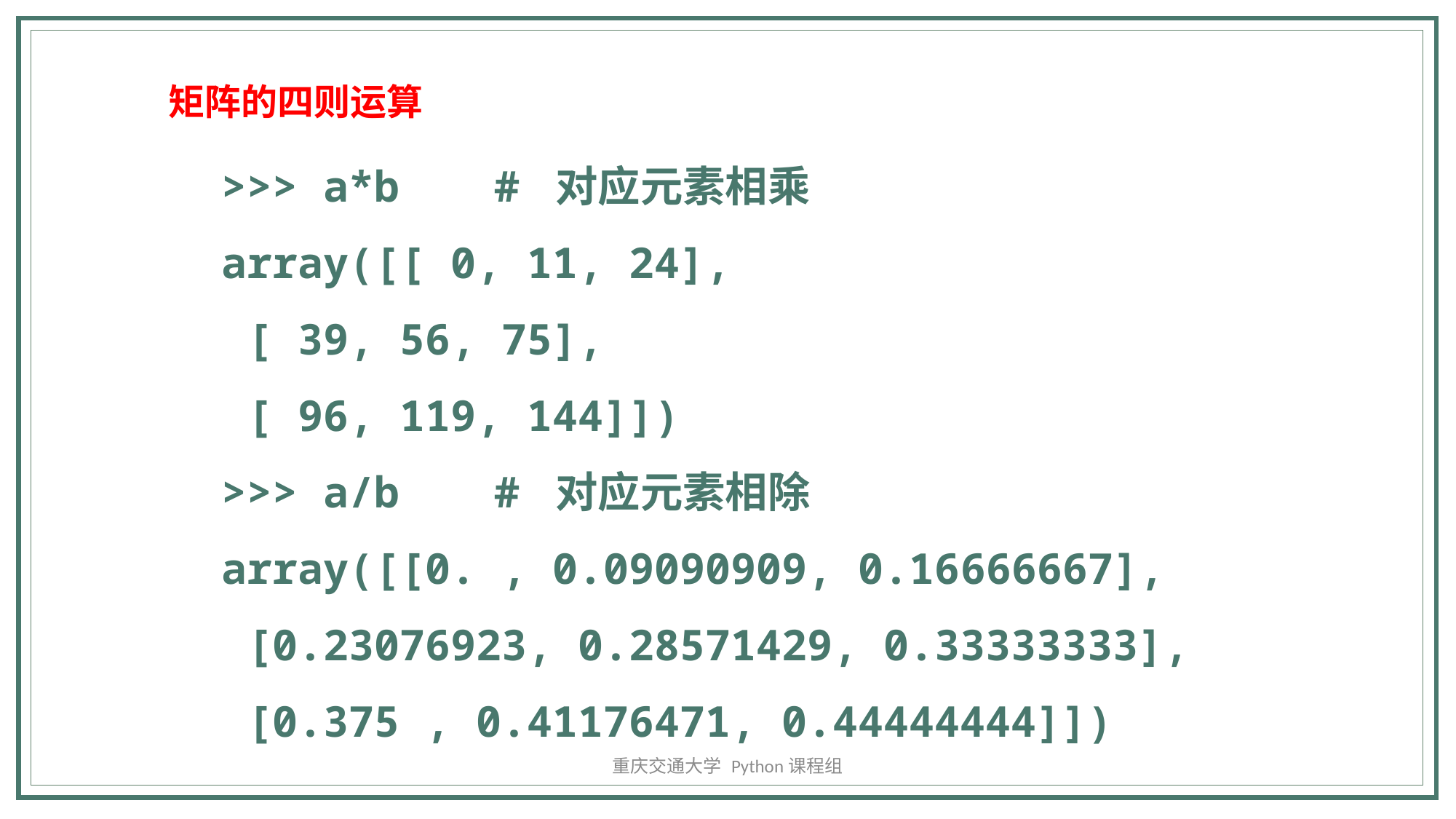

矩阵的四则运算
>>> a*b 	# 对应元素相乘
array([[ 0, 11, 24],
 [ 39, 56, 75],
 [ 96, 119, 144]])
>>> a/b 	# 对应元素相除
array([[0. , 0.09090909, 0.16666667],
 [0.23076923, 0.28571429, 0.33333333],
 [0.375 , 0.41176471, 0.44444444]])
重庆交通大学 Python课程组